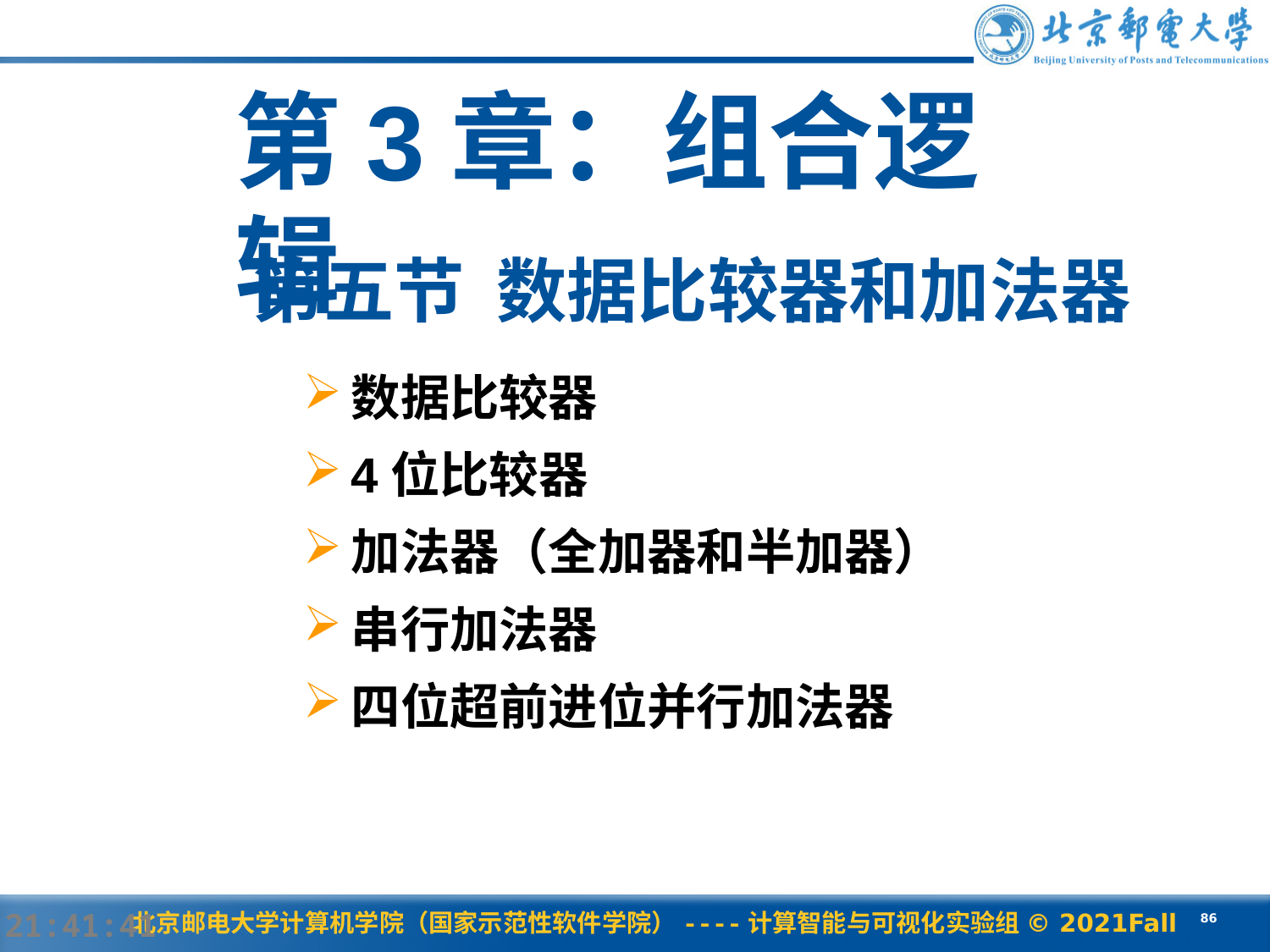

第3章：组合逻辑
# 第五节  数据比较器和加法器
数据比较器
4位比较器
加法器（全加器和半加器）
串行加法器
四位超前进位并行加法器